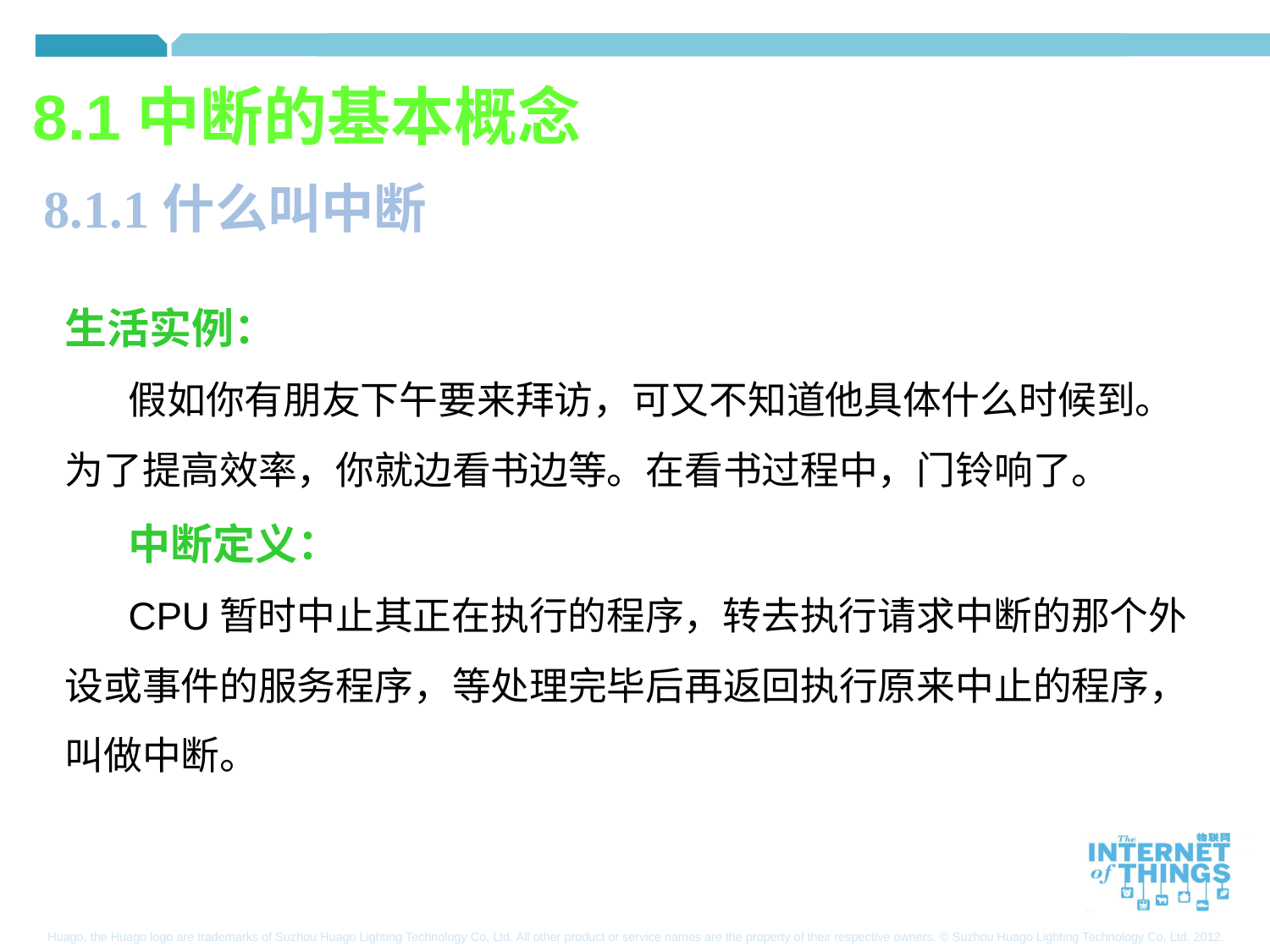

8.1中断的基本概念
8.1.1什么叫中断
生活实例：
假如你有朋友下午要来拜访，可又不知道他具体什么时候到。为了提高效率，你就边看书边等。在看书过程中，门铃响了。
中断定义：
CPU暂时中止其正在执行的程序，转去执行请求中断的那个外设或事件的服务程序，等处理完毕后再返回执行原来中止的程序，叫做中断。